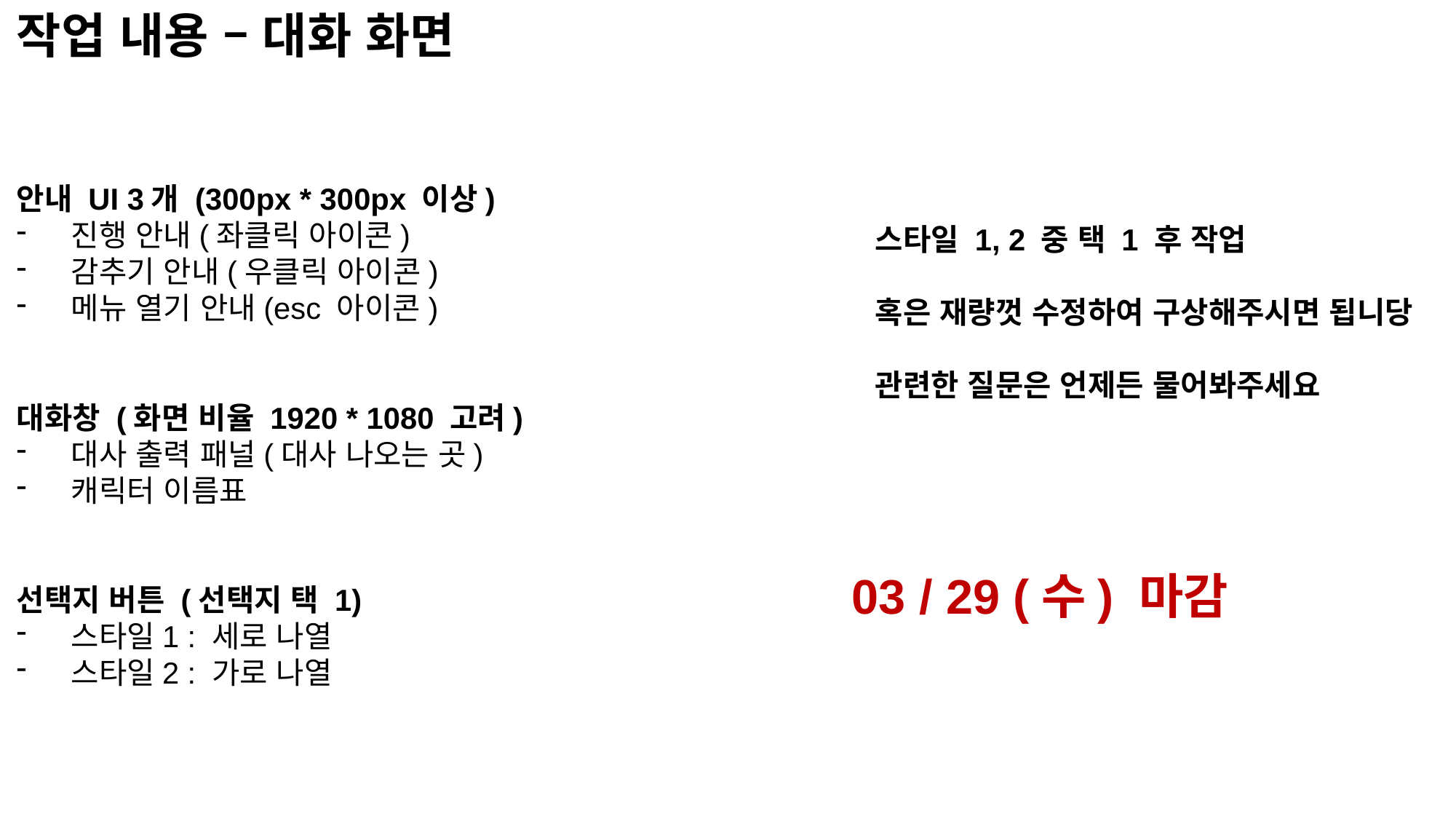

작업 내용 – 대화 화면

안내 UI 3개 (300px * 300px 이상)
진행 안내(좌클릭 아이콘)
감추기 안내(우클릭 아이콘)
메뉴 열기 안내(esc 아이콘)

대화창 (화면 비율 1920 * 1080 고려)
대사 출력 패널(대사 나오는 곳)
캐릭터 이름표

선택지 버튼 (선택지 택 1)
스타일1 : 세로 나열
스타일2 : 가로 나열

스타일 1, 2 중 택 1 후 작업

혹은 재량껏 수정하여 구상해주시면 됩니당

관련한 질문은 언제든 물어봐주세요
03 / 29 (수) 마감